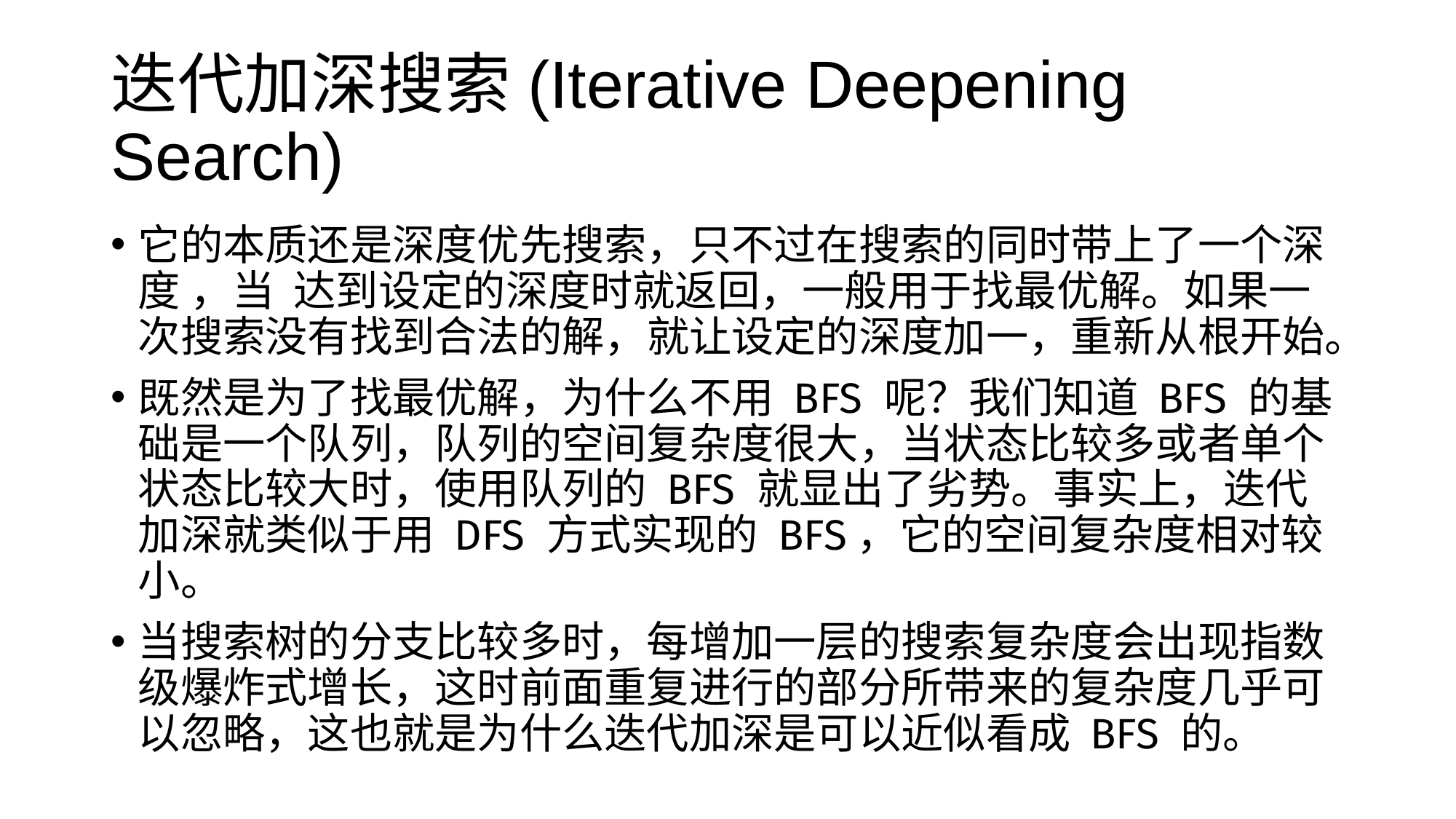

# 迭代加深搜索(Iterative Deepening Search)
它的本质还是深度优先搜索，只不过在搜索的同时带上了一个深度 ，当  达到设定的深度时就返回，一般用于找最优解。如果一次搜索没有找到合法的解，就让设定的深度加一，重新从根开始。
既然是为了找最优解，为什么不用 BFS 呢？我们知道 BFS 的基础是一个队列，队列的空间复杂度很大，当状态比较多或者单个状态比较大时，使用队列的 BFS 就显出了劣势。事实上，迭代加深就类似于用 DFS 方式实现的 BFS，它的空间复杂度相对较小。
当搜索树的分支比较多时，每增加一层的搜索复杂度会出现指数级爆炸式增长，这时前面重复进行的部分所带来的复杂度几乎可以忽略，这也就是为什么迭代加深是可以近似看成 BFS 的。